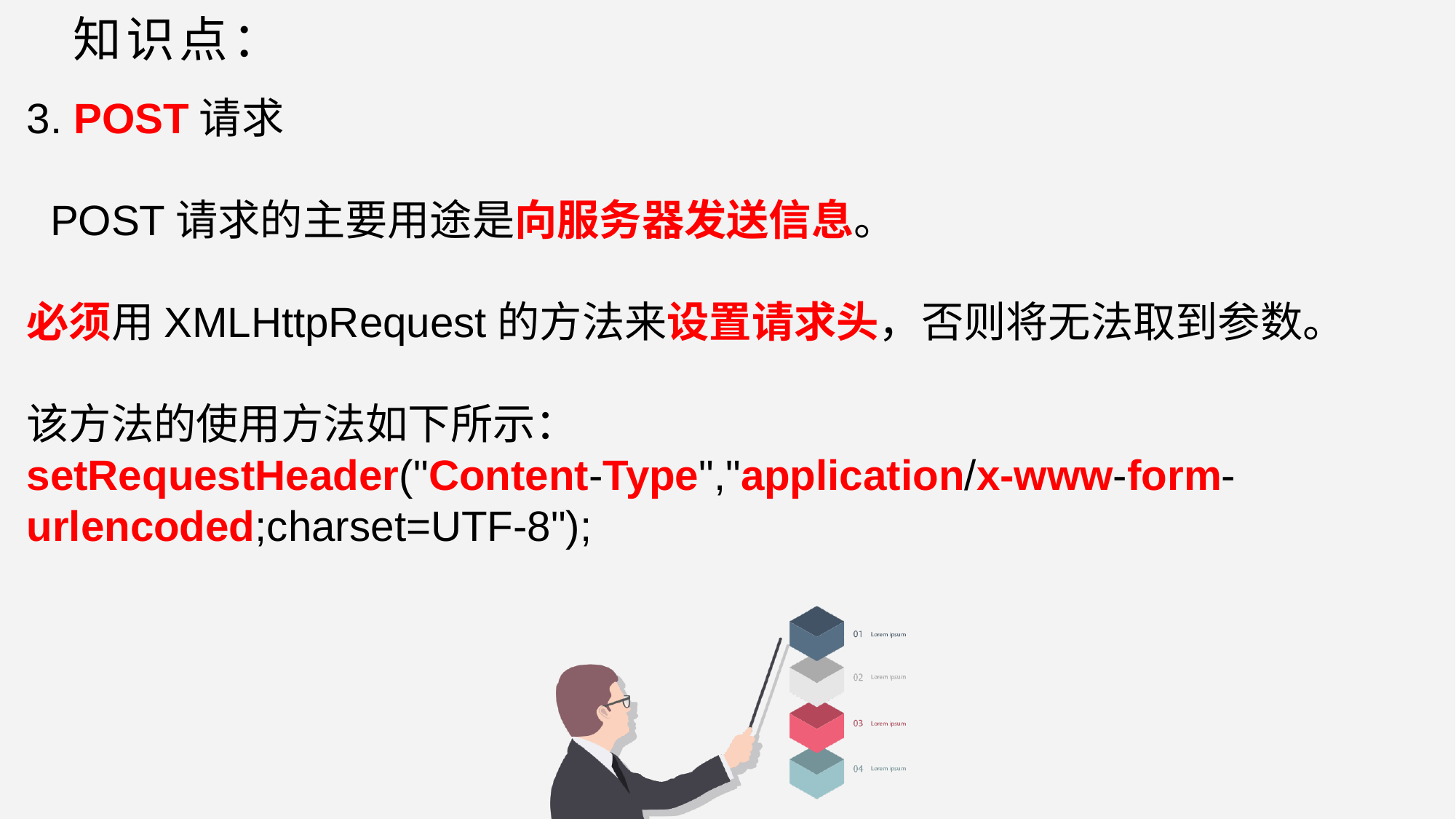

知识点：
3. POST请求

  POST请求的主要用途是向服务器发送信息。

必须用XMLHttpRequest的方法来设置请求头，否则将无法取到参数。

该方法的使用方法如下所示：
setRequestHeader("Content-Type","application/x-www-form-urlencoded;charset=UTF-8");